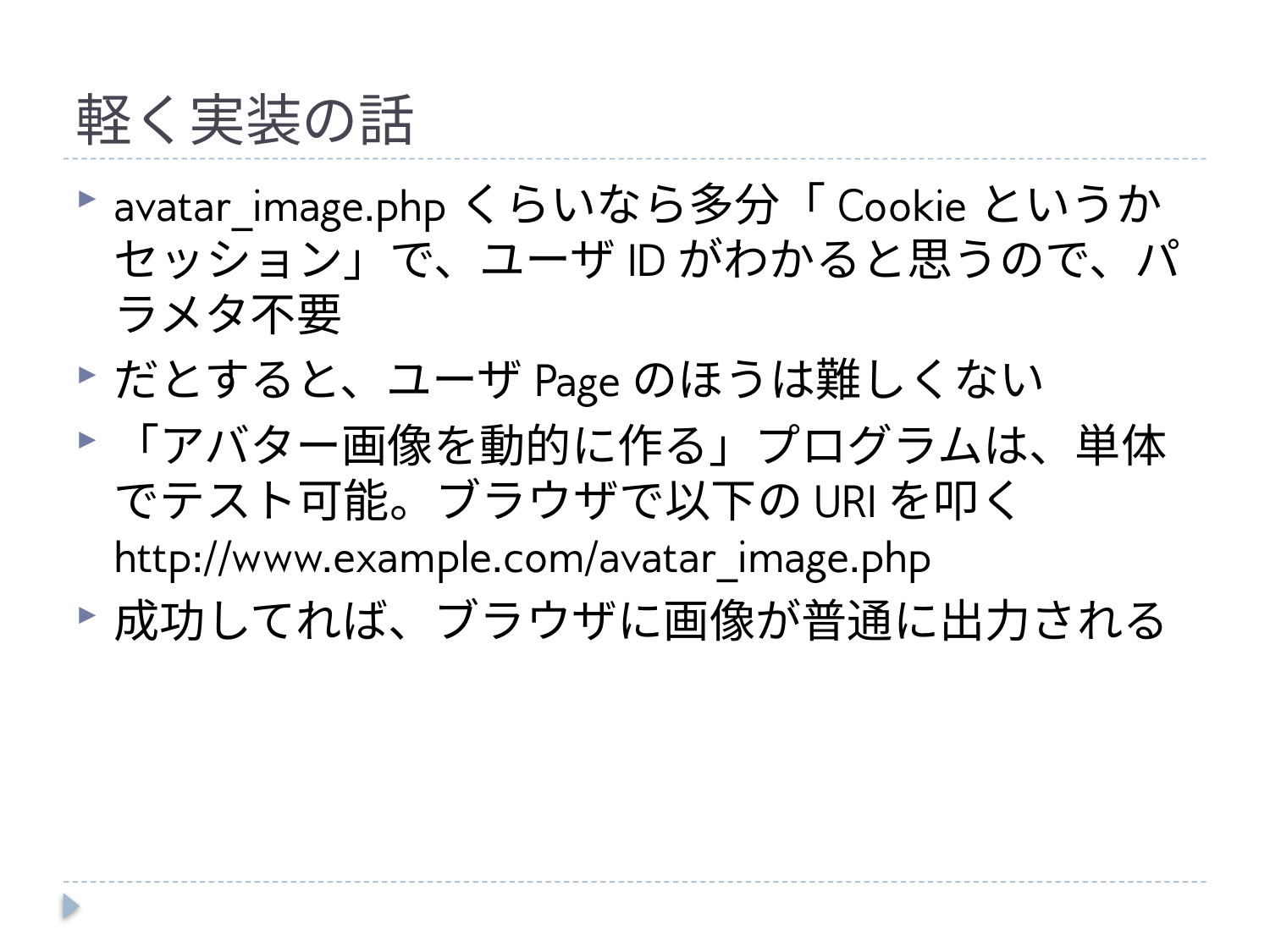

# 軽く実装の話
avatar_image.phpくらいなら多分「Cookieというかセッション」で、ユーザIDがわかると思うので、パラメタ不要
だとすると、ユーザPageのほうは難しくない
「アバター画像を動的に作る」プログラムは、単体でテスト可能。ブラウザで以下のURIを叩く
http://www.example.com/avatar_image.php
成功してれば、ブラウザに画像が普通に出力される